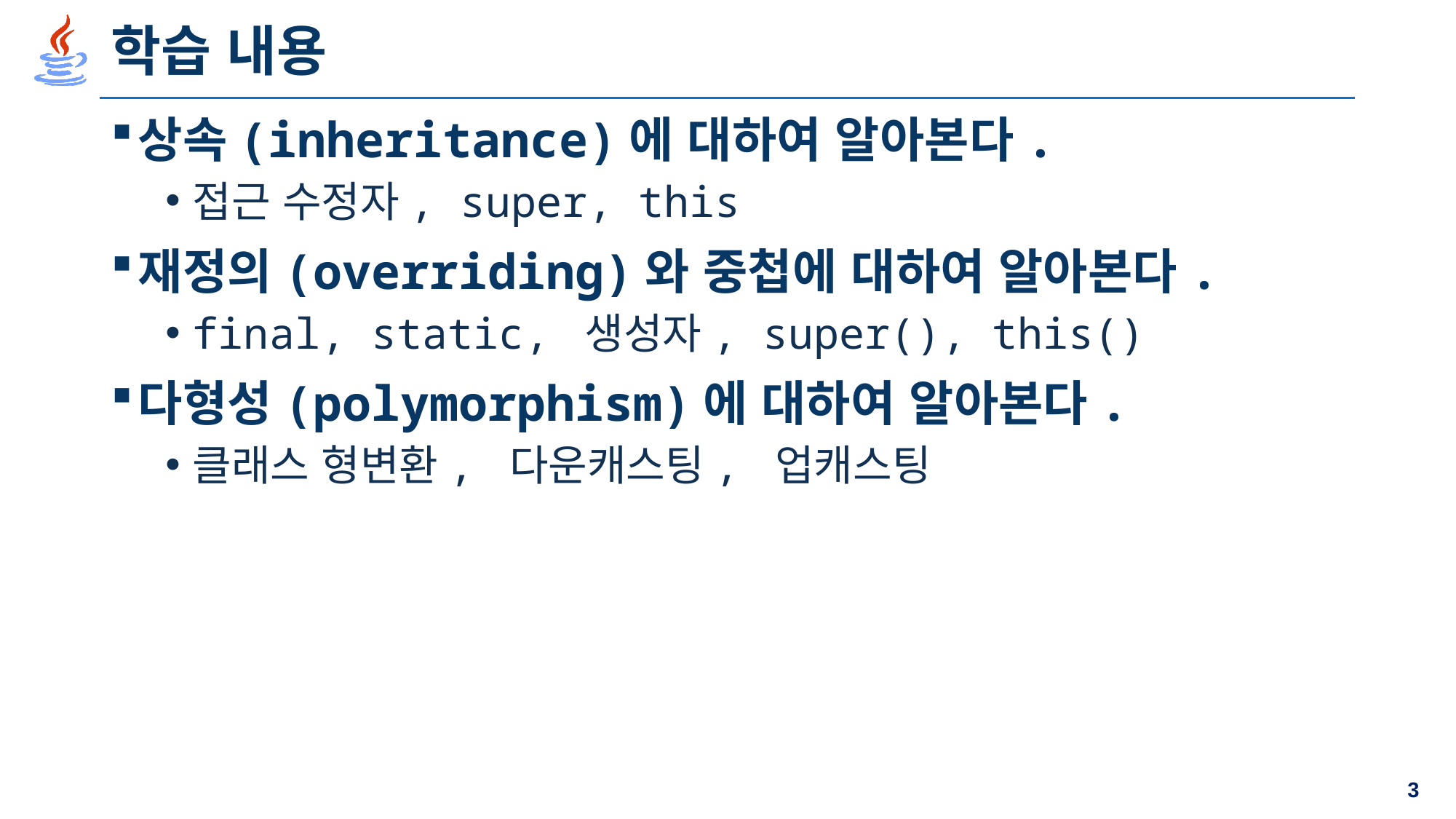

# 학습 내용
상속(inheritance)에 대하여 알아본다.
접근 수정자, super, this
재정의(overriding)와 중첩에 대하여 알아본다.
final, static, 생성자, super(), this()
다형성(polymorphism)에 대하여 알아본다.
클래스 형변환, 다운캐스팅, 업캐스팅
3